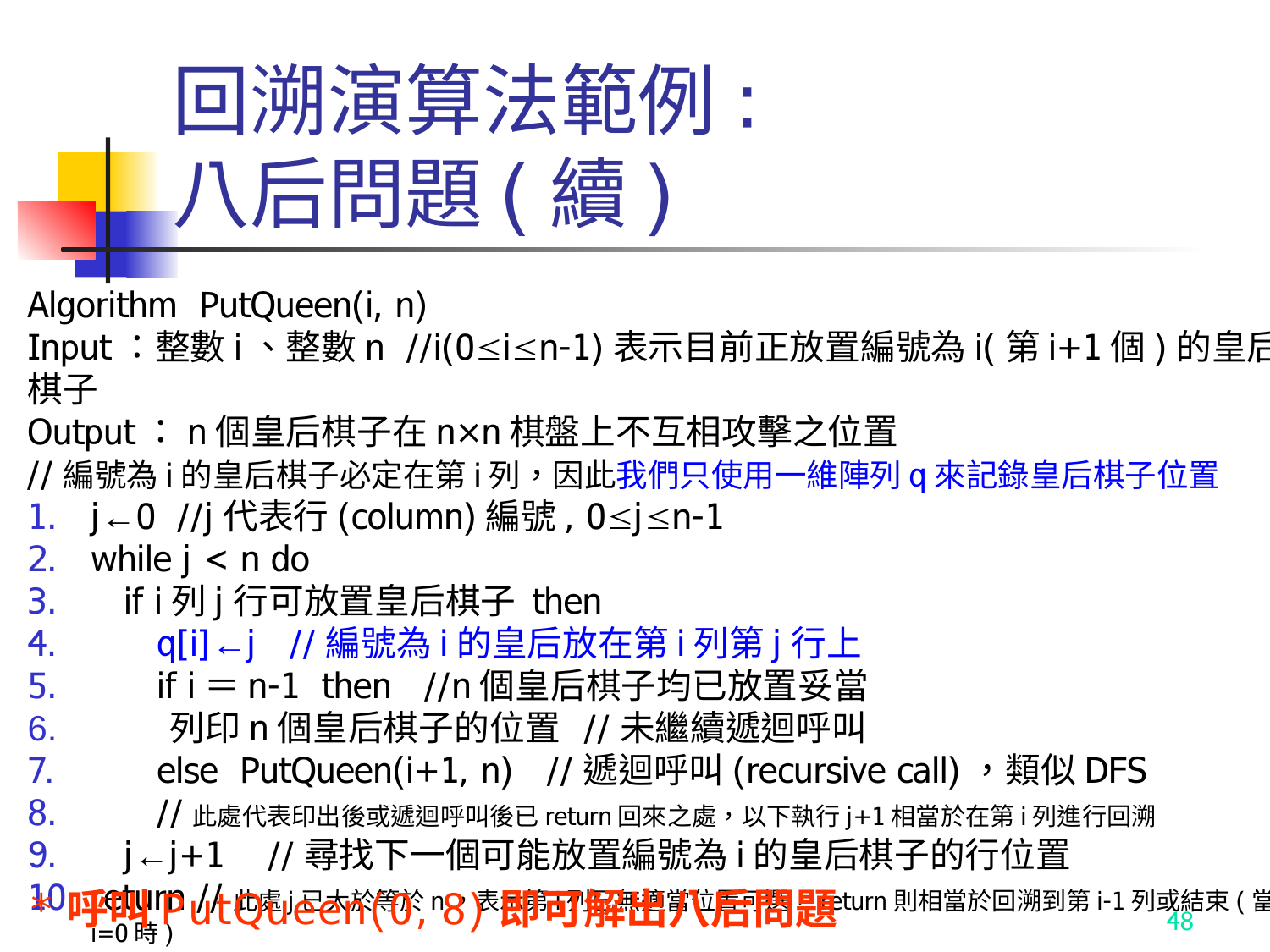

# 回溯演算法範例: 八后問題(續)
Algorithm  PutQueen(i, n)
Input：整數i、整數n  //i(0≤i≤n-1)表示目前正放置編號為i(第i+1個)的皇后棋子
Output：n個皇后棋子在n×n棋盤上不互相攻擊之位置
//編號為i的皇后棋子必定在第i列，因此我們只使用一維陣列q來記錄皇后棋子位置
j←0  //j代表行(column)編號, 0≤j≤n-1
while j < n do
   if i列j行可放置皇后棋子 then
      q[i]←j   //編號為i的皇后放在第i列第j行上
      if i＝n-1  then   //n個皇后棋子均已放置妥當
         列印n個皇后棋子的位置  //未繼續遞迴呼叫
      else  PutQueen(i+1, n)   //遞迴呼叫(recursive call)，類似DFS
      //此處代表印出後或遞迴呼叫後已return回來之處，以下執行j+1相當於在第i列進行回溯
   j←j+1    //尋找下一個可能放置編號為i的皇后棋子的行位置
return //此處j已大於等於n，表示第i列已無適當位置可選，return則相當於回溯到第i-1列或結束(當i=0時)

*呼叫PutQueen(0, 8)即可解出八后問題
48